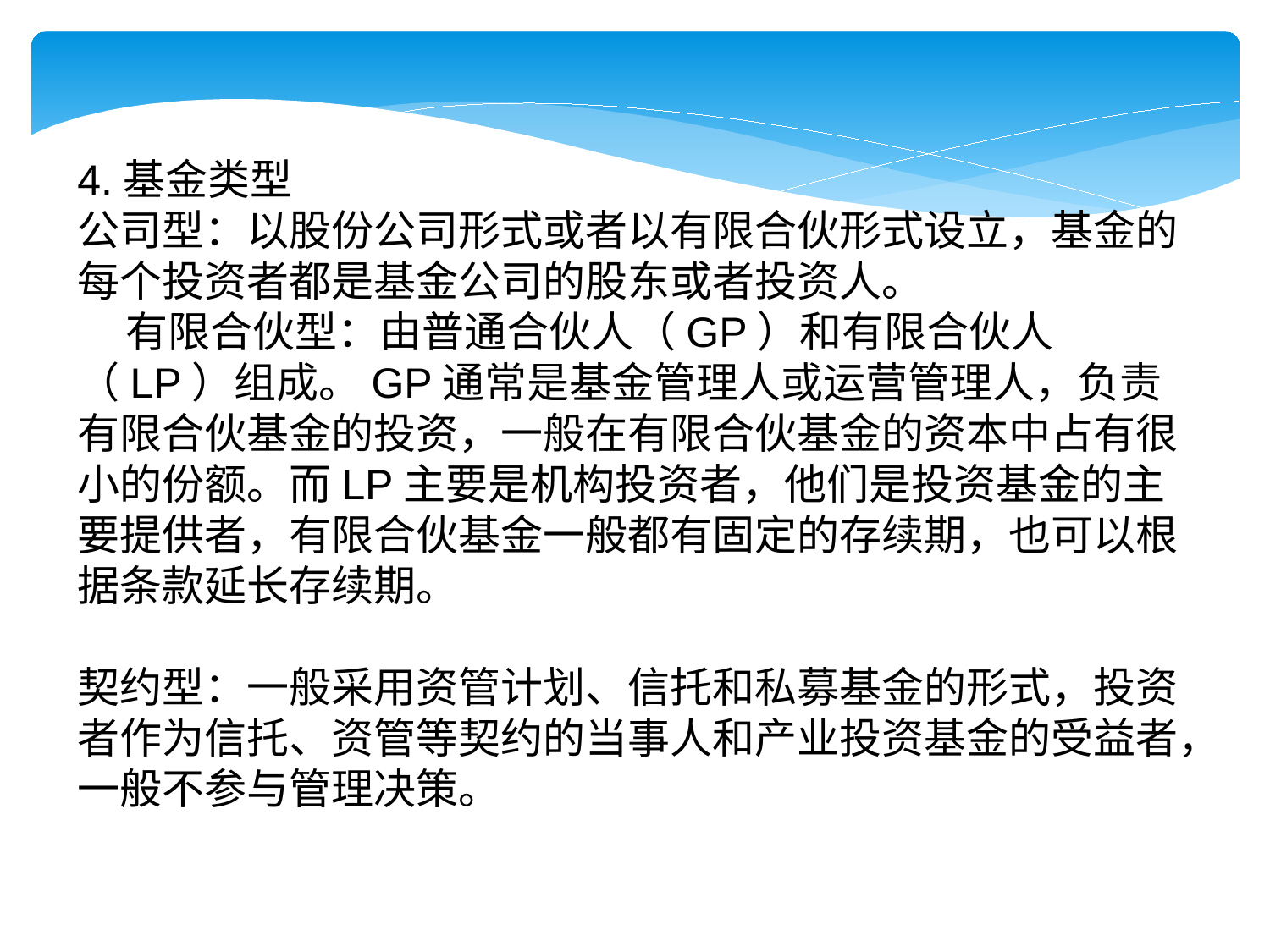

4.基金类型
公司型：以股份公司形式或者以有限合伙形式设立，基金的每个投资者都是基金公司的股东或者投资人。
    有限合伙型：由普通合伙人（GP）和有限合伙人（LP）组成。GP通常是基金管理人或运营管理人，负责有限合伙基金的投资，一般在有限合伙基金的资本中占有很小的份额。而LP主要是机构投资者，他们是投资基金的主要提供者，有限合伙基金一般都有固定的存续期，也可以根据条款延长存续期。

契约型：一般采用资管计划、信托和私募基金的形式，投资者作为信托、资管等契约的当事人和产业投资基金的受益者，一般不参与管理决策。